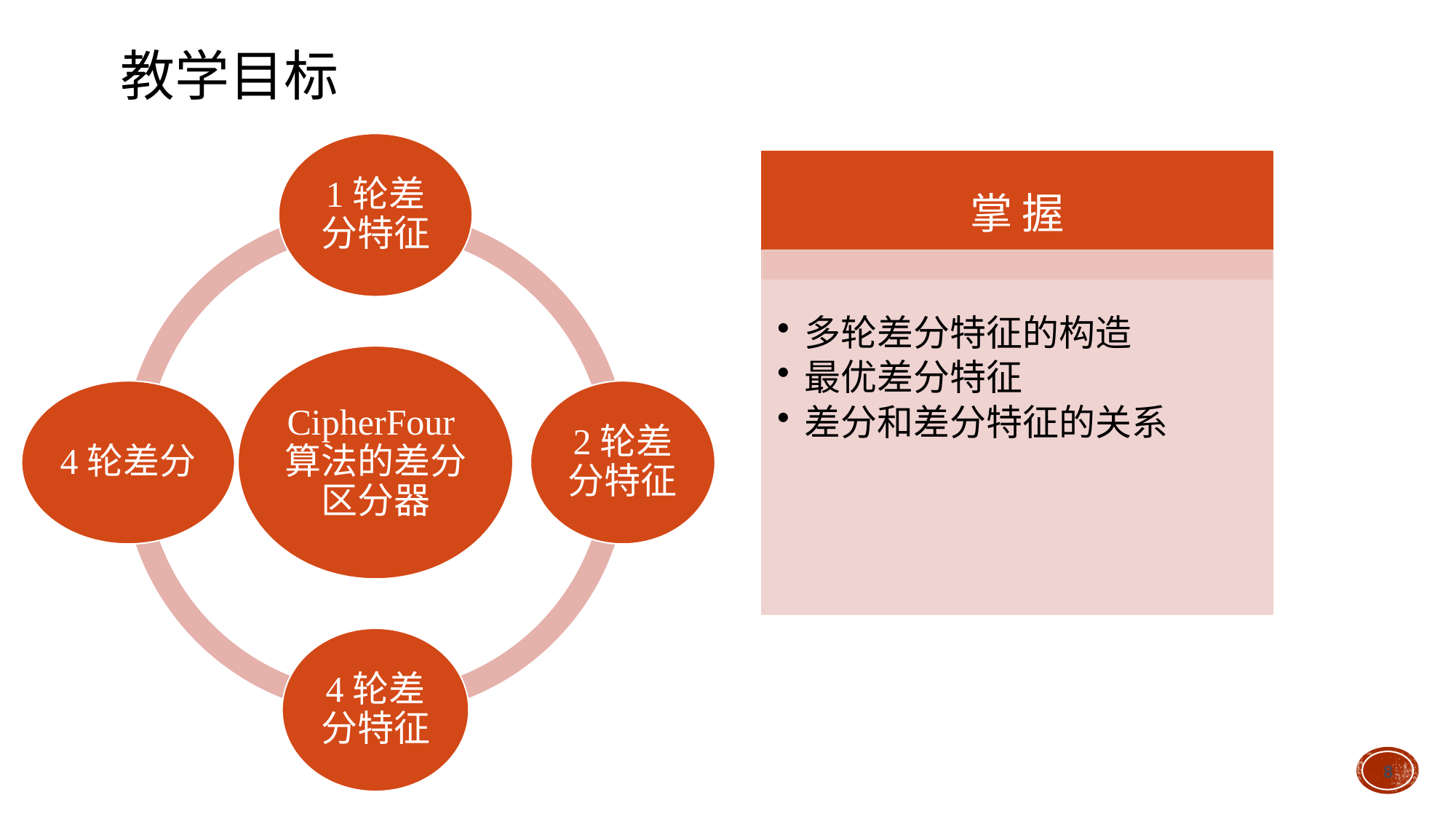

# 教学目标
CipherFour算法的差分区分器
1轮差分特征
2轮差分特征
4轮差分特征
4轮差分
掌 握

多轮差分特征的构造
最优差分特征
差分和差分特征的关系

8